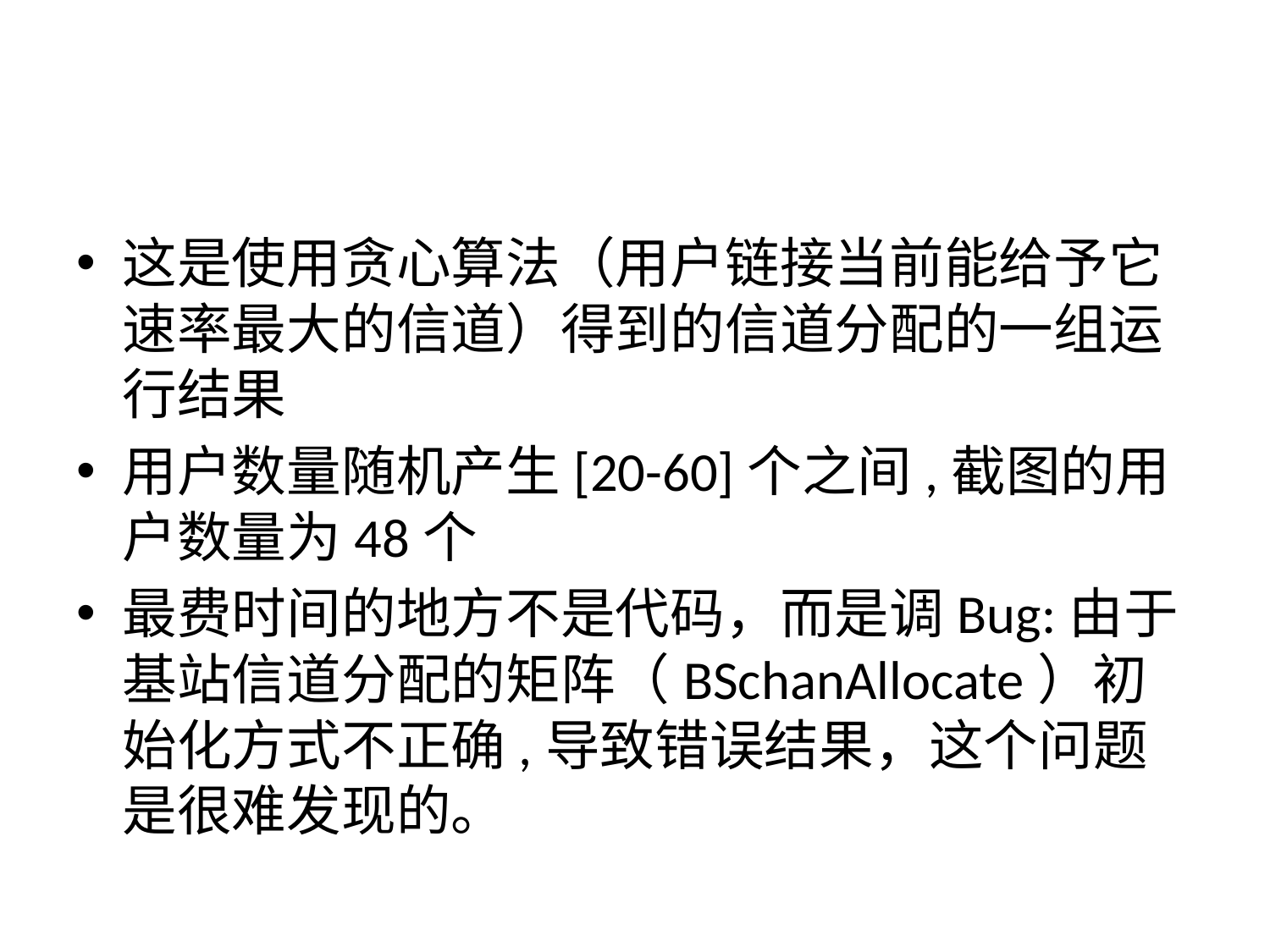

#
这是使用贪心算法（用户链接当前能给予它速率最大的信道）得到的信道分配的一组运行结果
用户数量随机产生[20-60]个之间,截图的用户数量为48个
最费时间的地方不是代码，而是调Bug:由于基站信道分配的矩阵（BSchanAllocate）初始化方式不正确,导致错误结果，这个问题是很难发现的。